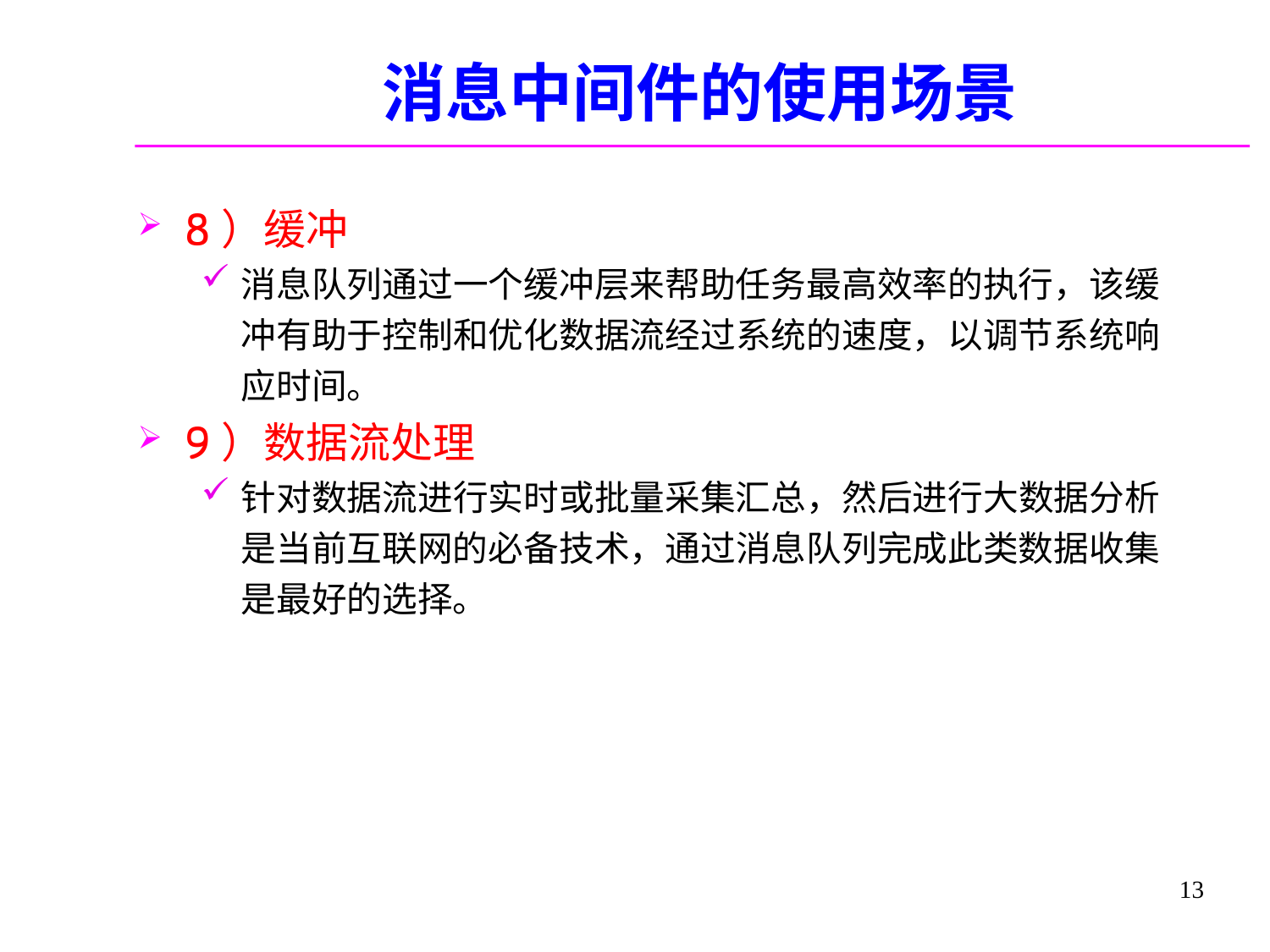

# 消息中间件的使用场景
8）缓冲
消息队列通过一个缓冲层来帮助任务最高效率的执行，该缓冲有助于控制和优化数据流经过系统的速度，以调节系统响应时间。
9）数据流处理
针对数据流进行实时或批量采集汇总，然后进行大数据分析是当前互联网的必备技术，通过消息队列完成此类数据收集是最好的选择。
13